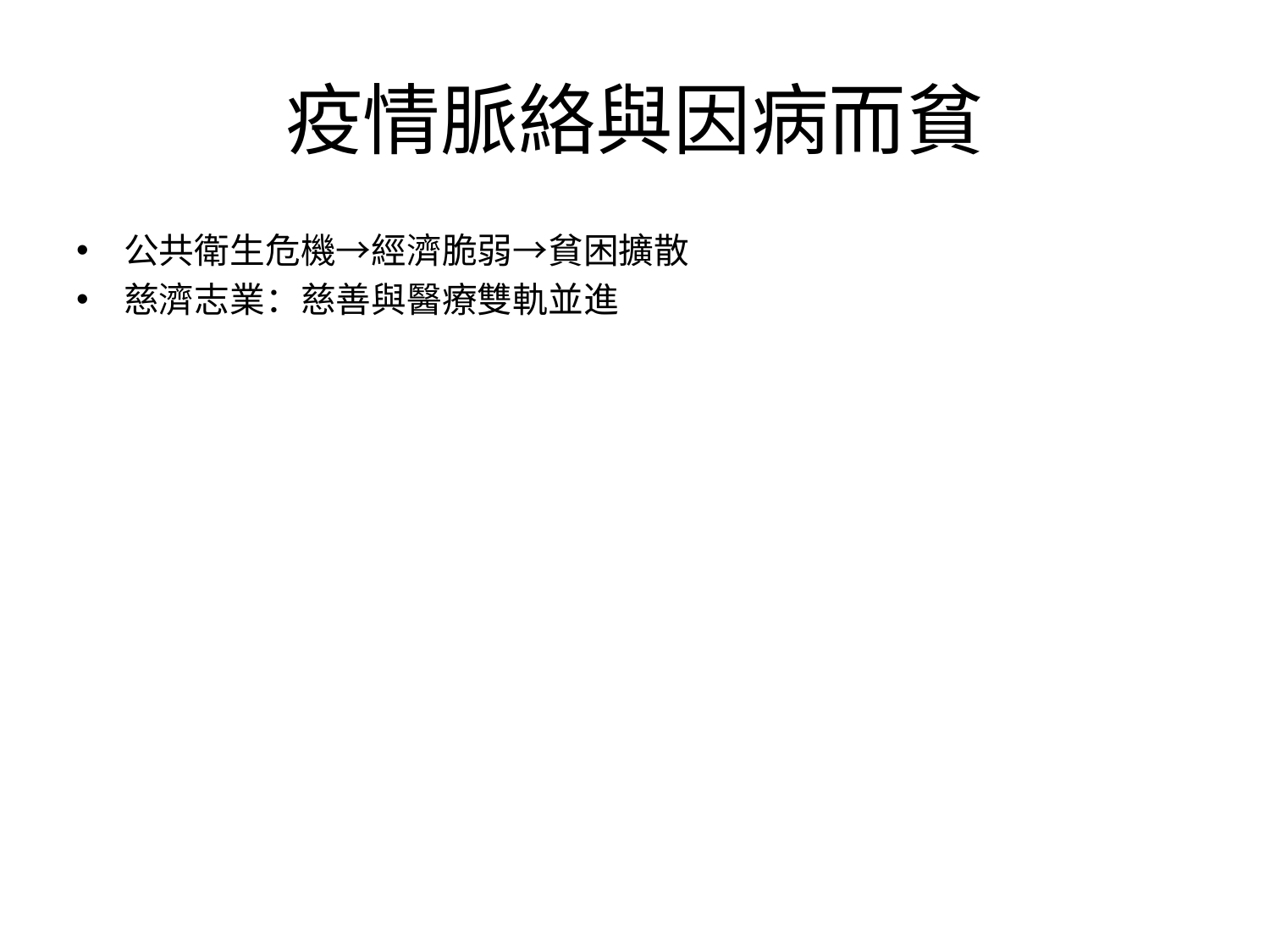

# 疫情脈絡與因病而貧
公共衛生危機→經濟脆弱→貧困擴散
慈濟志業：慈善與醫療雙軌並進